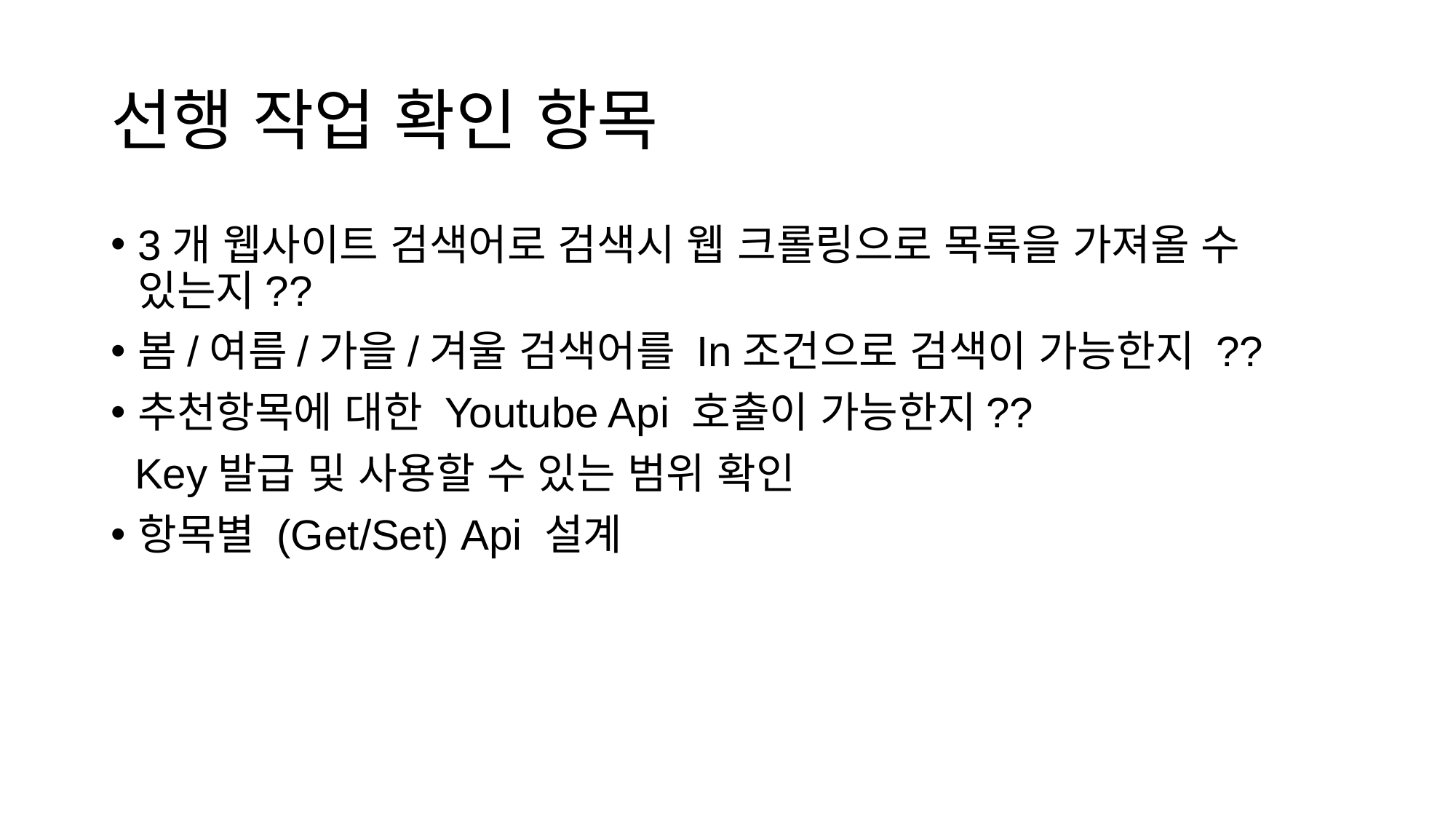

# 선행 작업 확인 항목
3개 웹사이트 검색어로 검색시 웹 크롤링으로 목록을 가져올 수 있는지??
봄/여름/가을/겨울 검색어를 In조건으로 검색이 가능한지 ??
추천항목에 대한 Youtube Api 호출이 가능한지??
  Key발급 및 사용할 수 있는 범위 확인
항목별 (Get/Set) Api 설계